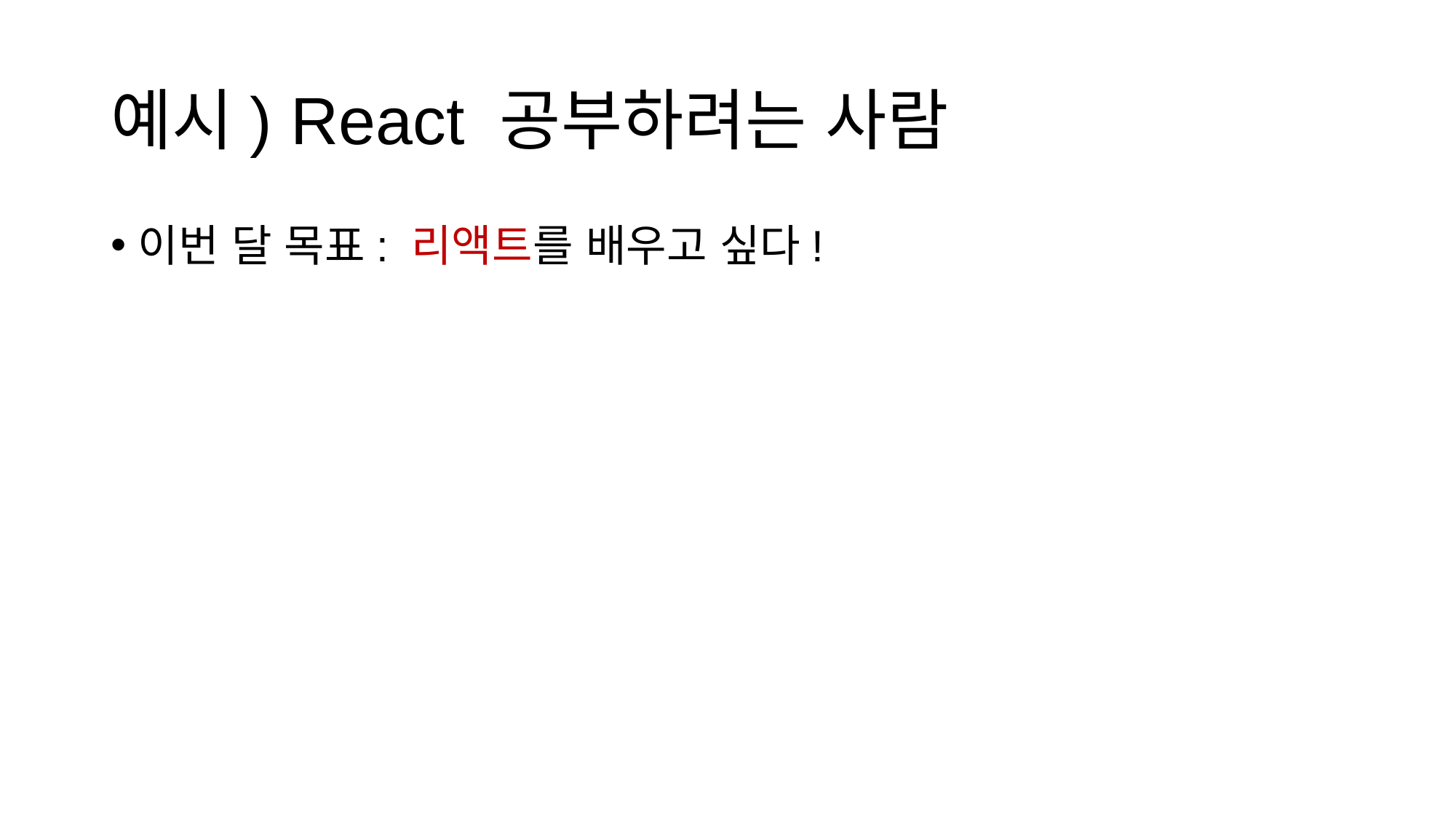

# 예시) React 공부하려는 사람
이번 달 목표: 리액트를 배우고 싶다!